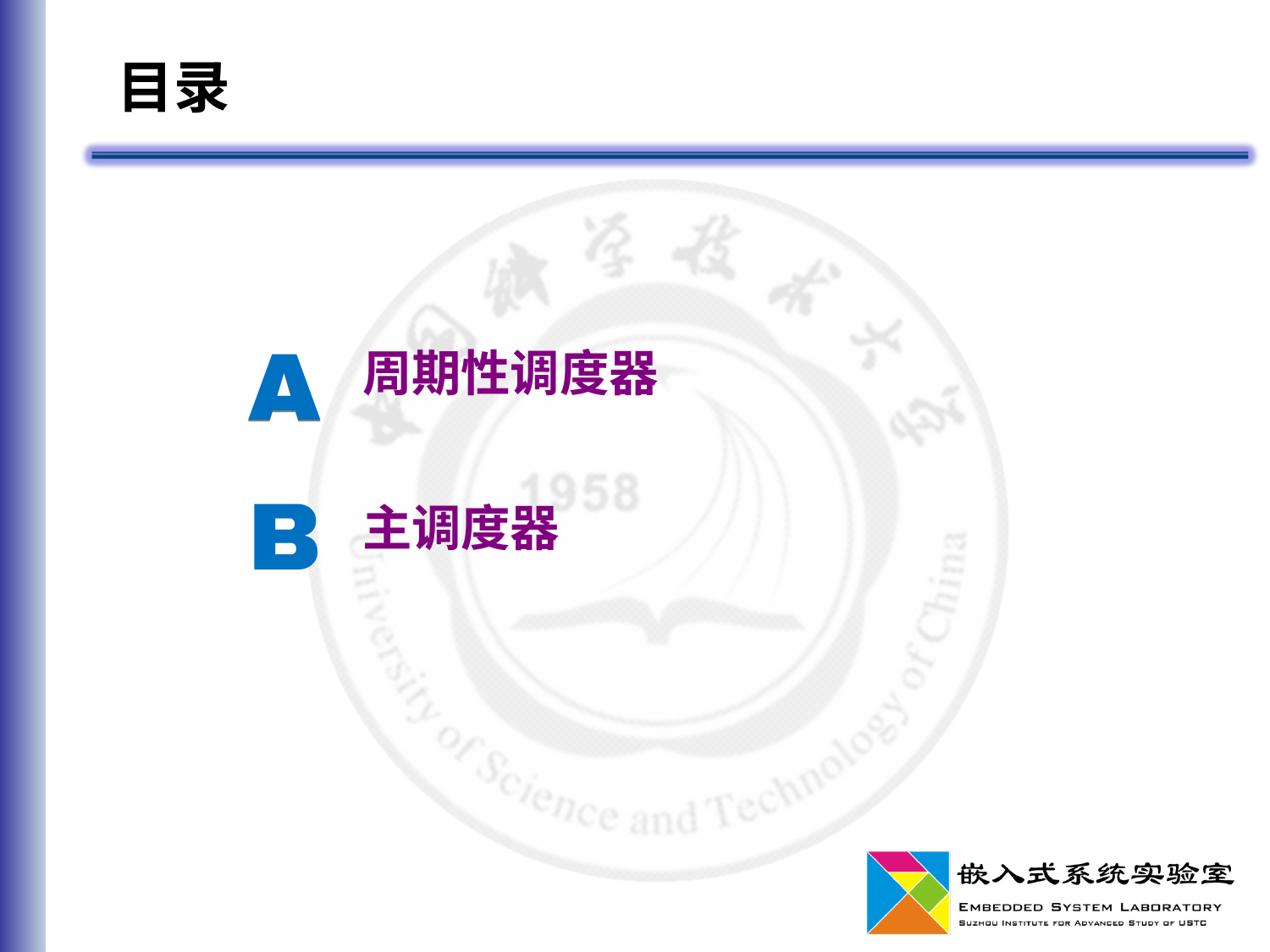

# 目录
A
A
周期性调度器
B
主调度器